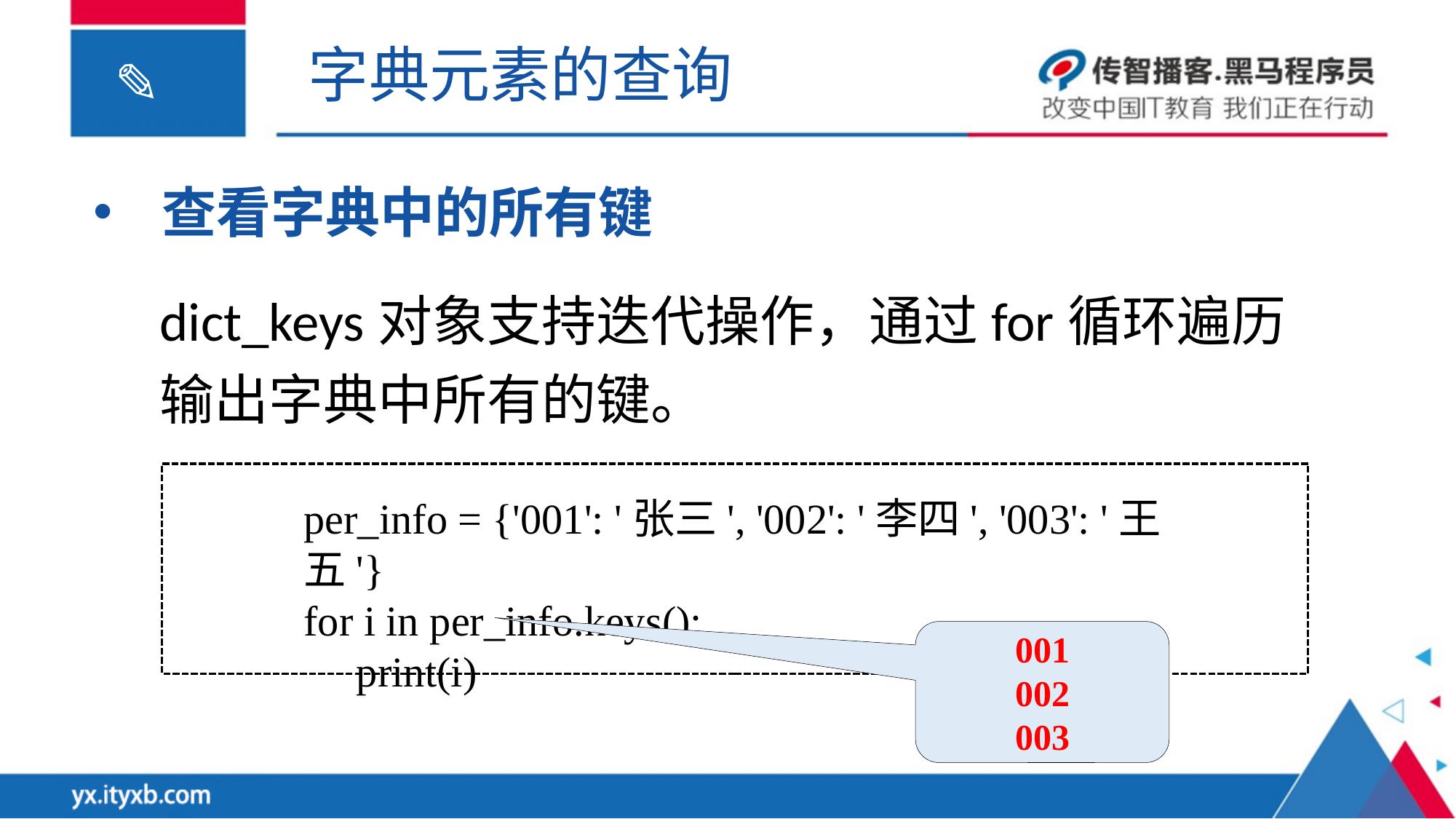

字典元素的查询
查看字典中的所有键
dict_keys对象支持迭代操作，通过for循环遍历输出字典中所有的键。

per_info = {'001': '张三', '002': '李四', '003': '王五'}
for i in per_info.keys():
     print(i)
001
002
003